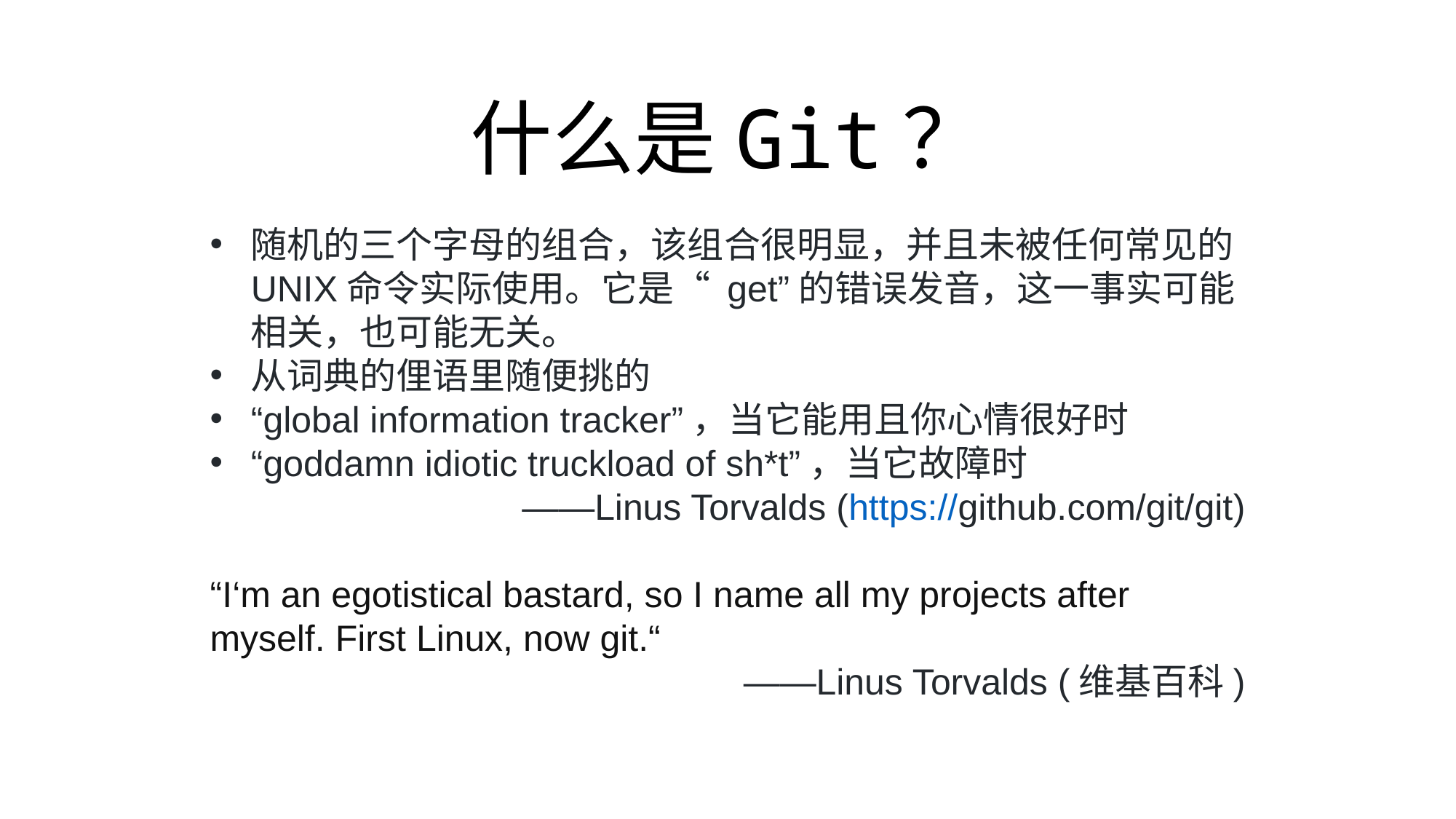

什么是Git？
随机的三个字母的组合，该组合很明显，并且未被任何常见的UNIX命令实际使用。它是“ get”的错误发音，这一事实可能相关，也可能无关。
从词典的俚语里随便挑的
“global information tracker”，当它能用且你心情很好时
“goddamn idiotic truckload of sh*t”，当它故障时
——Linus Torvalds (https://github.com/git/git)

“I‘m an egotistical bastard, so I name all my projects after myself. First Linux, now git.“
——Linus Torvalds (维基百科)